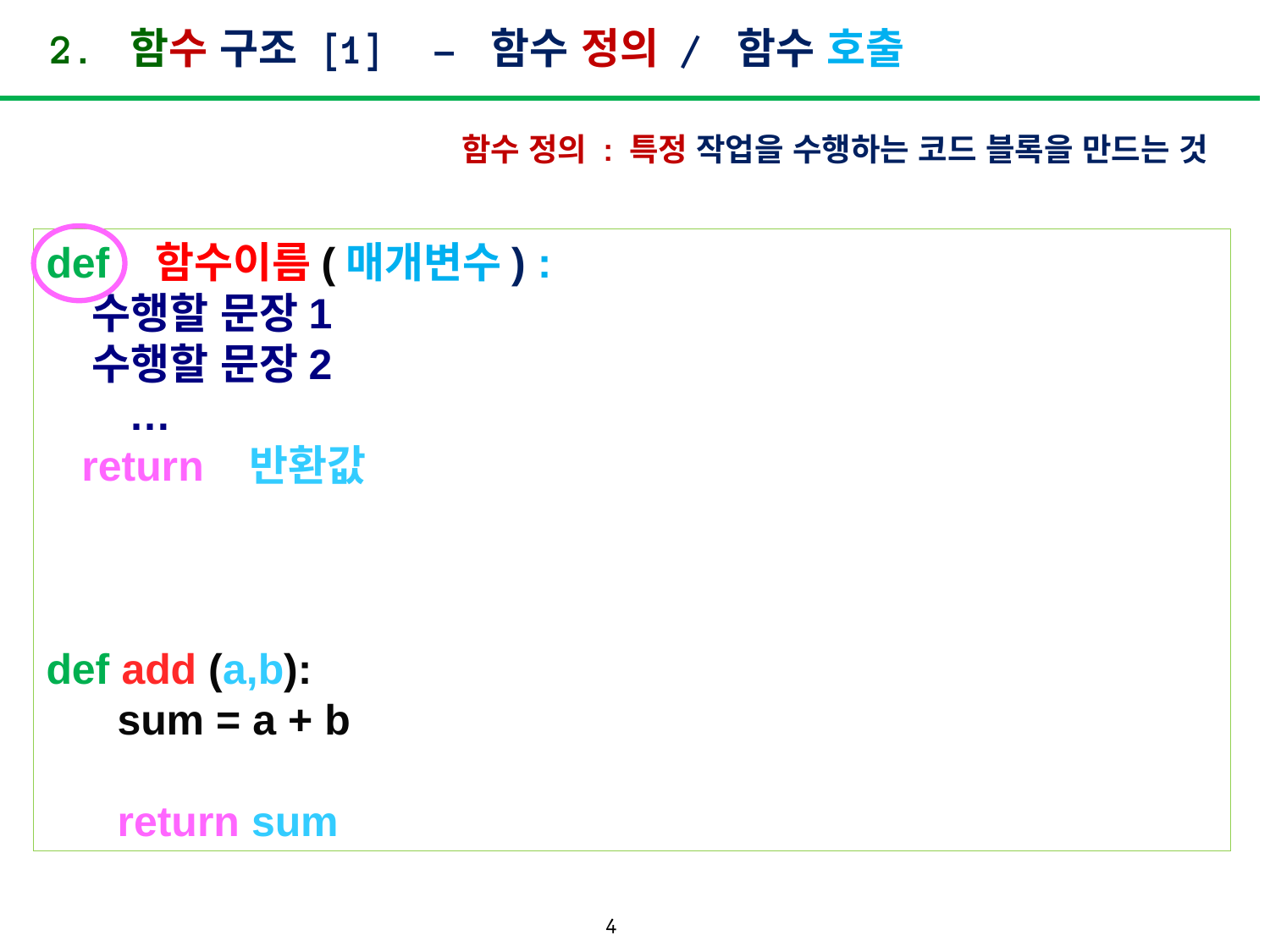

# 2. 함수 구조 [1]  - 함수 정의 / 함수 호출
함수 정의 : 특정 작업을 수행하는 코드 블록을 만드는 것
def   함수이름(매개변수) :
   수행할 문장1
   수행할 문장2
       …
   return   반환값
def add (a,b):
      sum = a + b

      return sum

4